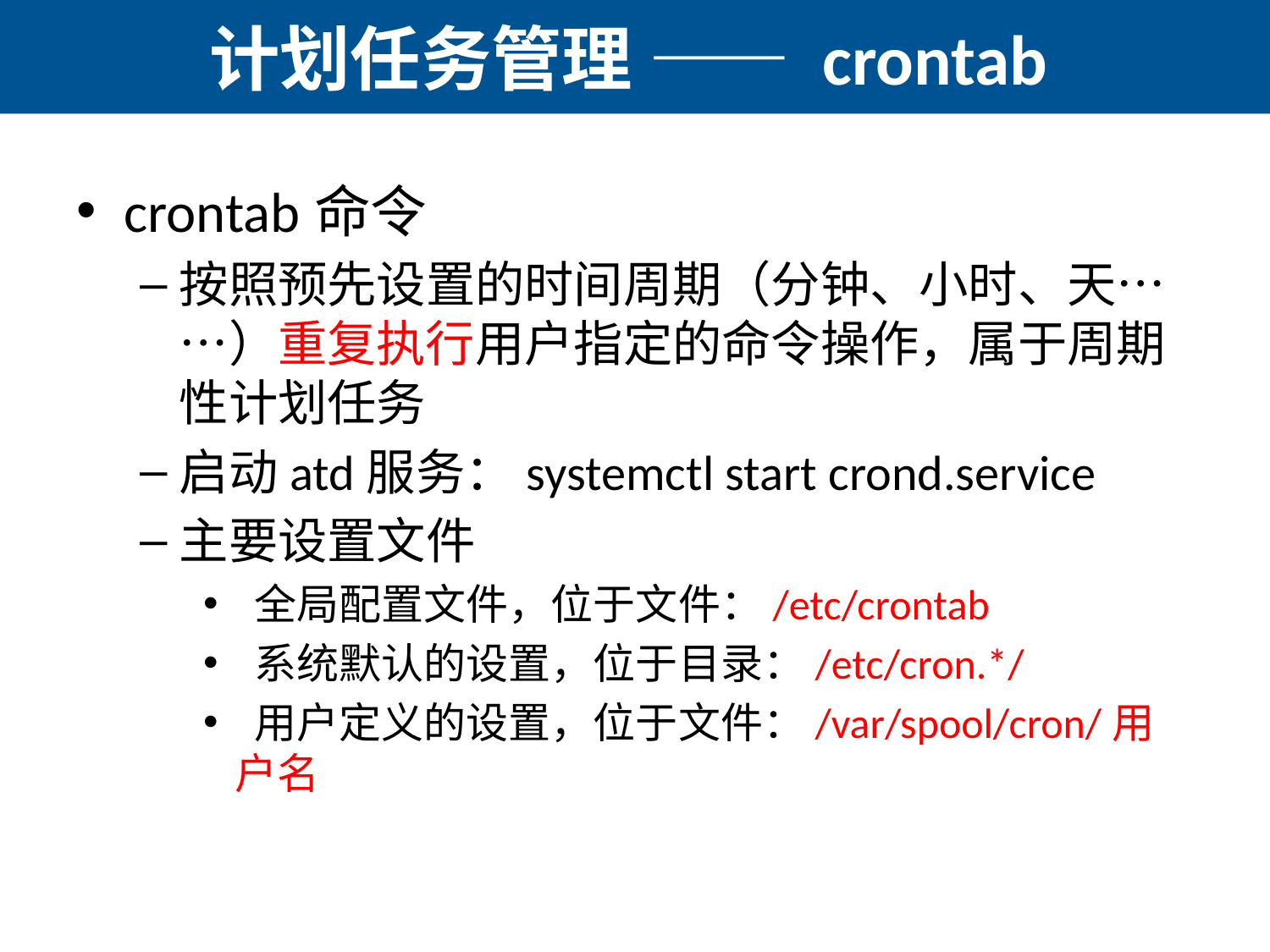

# 计划任务管理 —— crontab
crontab命令
按照预先设置的时间周期（分钟、小时、天……）重复执行用户指定的命令操作，属于周期性计划任务
启动atd服务：systemctl start crond.service
主要设置文件
 全局配置文件，位于文件：/etc/crontab
 系统默认的设置，位于目录：/etc/cron.*/
 用户定义的设置，位于文件：/var/spool/cron/用户名